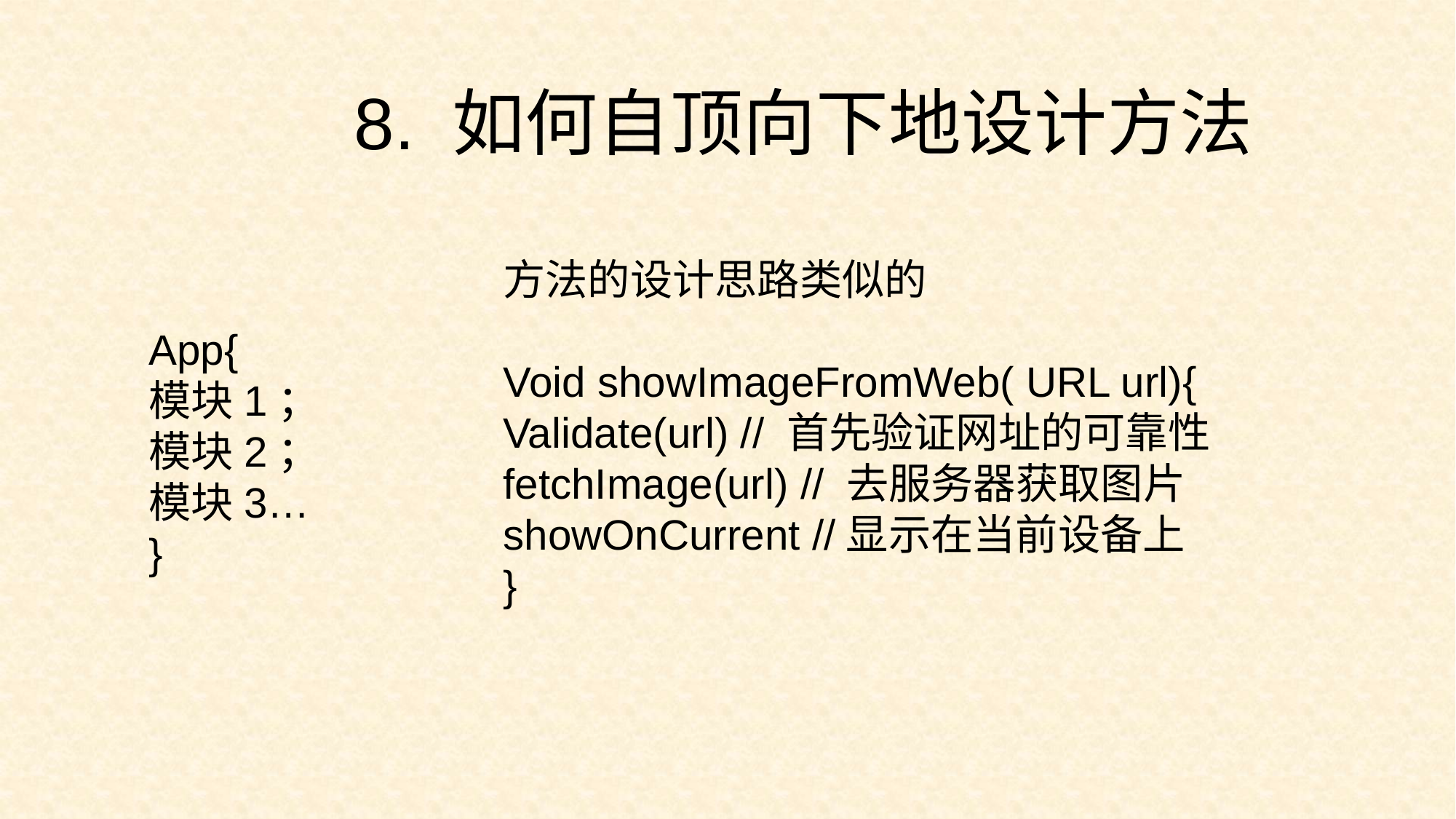

8. 如何自顶向下地设计方法
方法的设计思路类似的

Void showImageFromWeb( URL url){
Validate(url) // 首先验证网址的可靠性
fetchImage(url) // 去服务器获取图片
showOnCurrent //显示在当前设备上
}

App{
模块1；
模块2；
模块3…
}